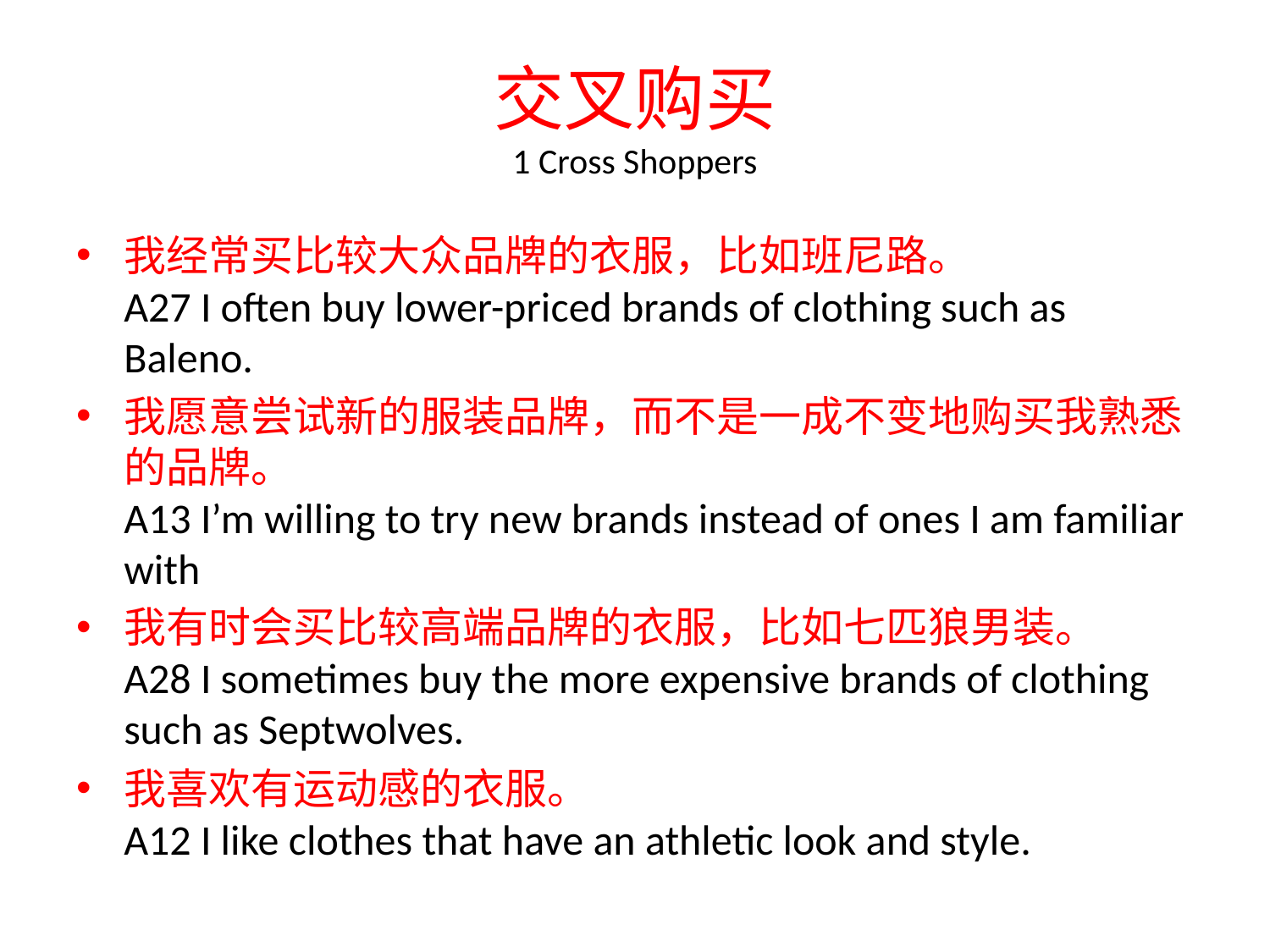

# 交叉购买 1 Cross Shoppers
我经常买比较大众品牌的衣服，比如班尼路。
A27 I often buy lower-priced brands of clothing such as Baleno.
我愿意尝试新的服装品牌，而不是一成不变地购买我熟悉的品牌。
A13 I’m willing to try new brands instead of ones I am familiar with
我有时会买比较高端品牌的衣服，比如七匹狼男装。
A28 I sometimes buy the more expensive brands of clothing such as Septwolves.
我喜欢有运动感的衣服。
A12 I like clothes that have an athletic look and style.